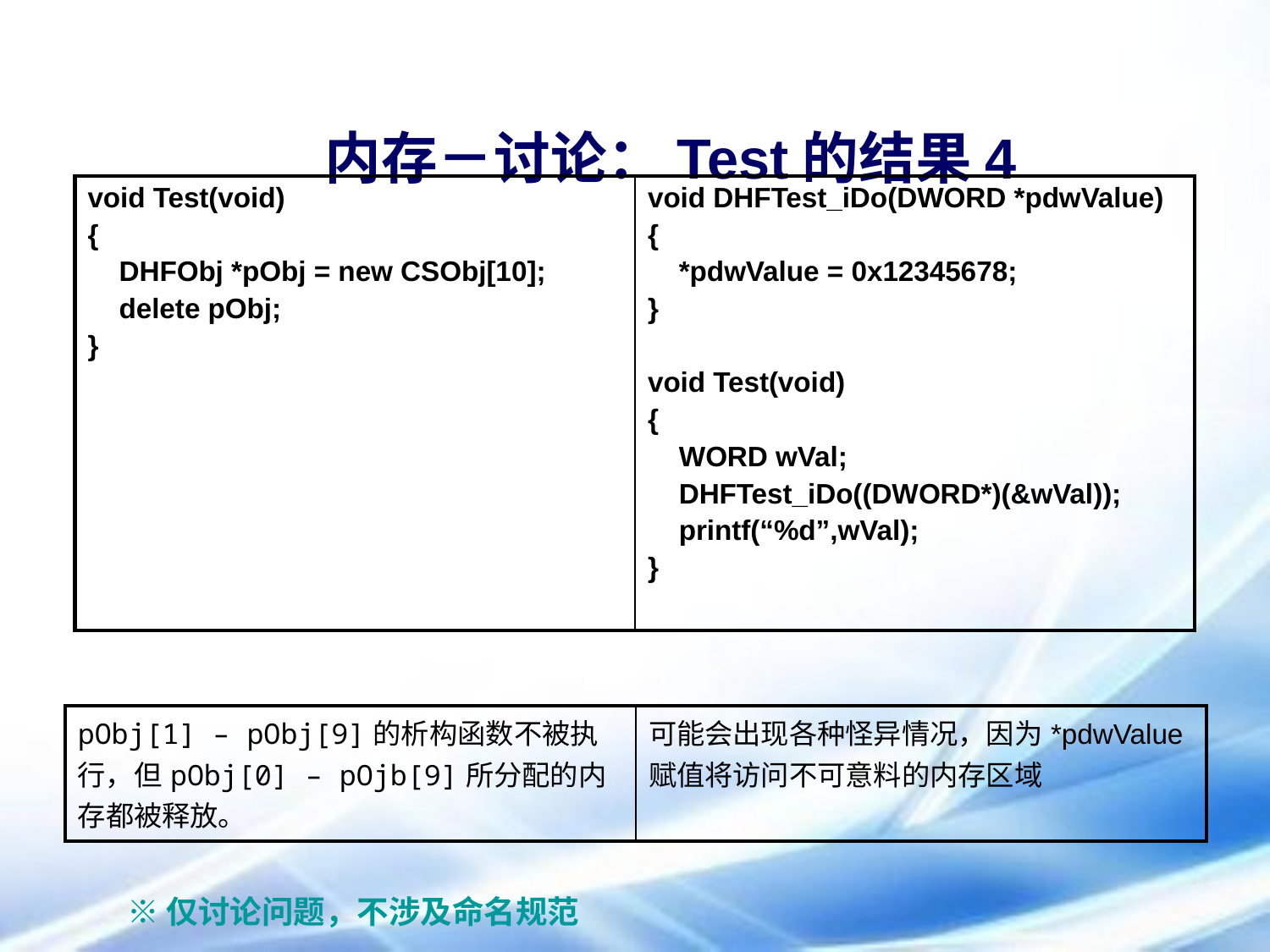

# 内存－讨论：Test的结果4
| void Test(void) { DHFObj \*pObj = new CSObj[10]; delete pObj; } | void DHFTest\_iDo(DWORD \*pdwValue) { \*pdwValue = 0x12345678; } void Test(void) { WORD wVal; DHFTest\_iDo((DWORD\*)(&wVal)); printf(“%d”,wVal); } |
| --- | --- |
| pObj[1] – pObj[9]的析构函数不被执行，但pObj[0] – pOjb[9]所分配的内存都被释放。 | 可能会出现各种怪异情况，因为\*pdwValue 赋值将访问不可意料的内存区域 |
| --- | --- |
※仅讨论问题，不涉及命名规范